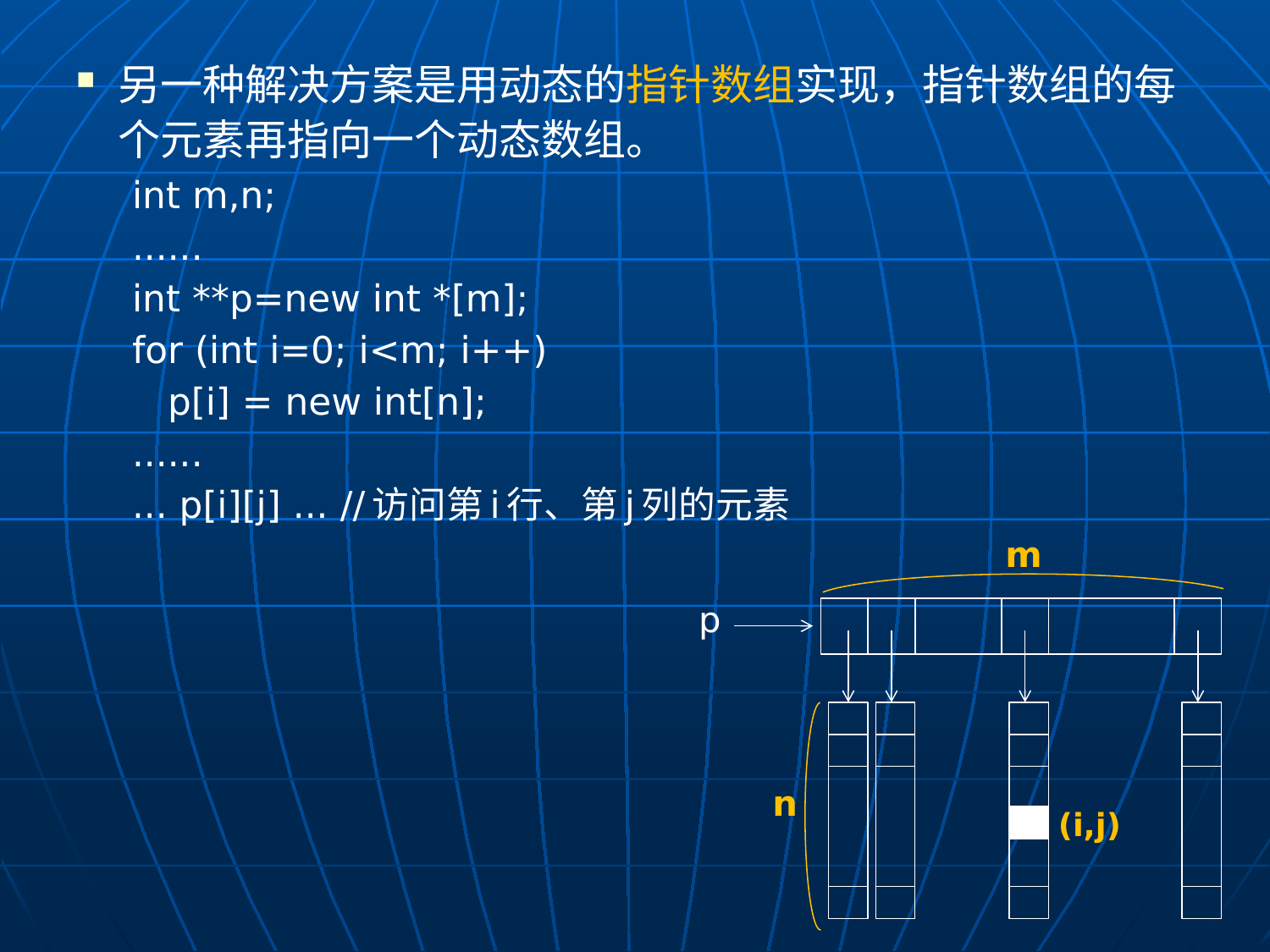

另一种解决方案是用动态的指针数组实现，指针数组的每个元素再指向一个动态数组。
int m,n;
......
int **p=new int *[m];
for (int i=0; i<m; i++)
   p[i] = new int[n];
......
... p[i][j] ... //访问第i行、第j列的元素

m

n

(i,j)

p